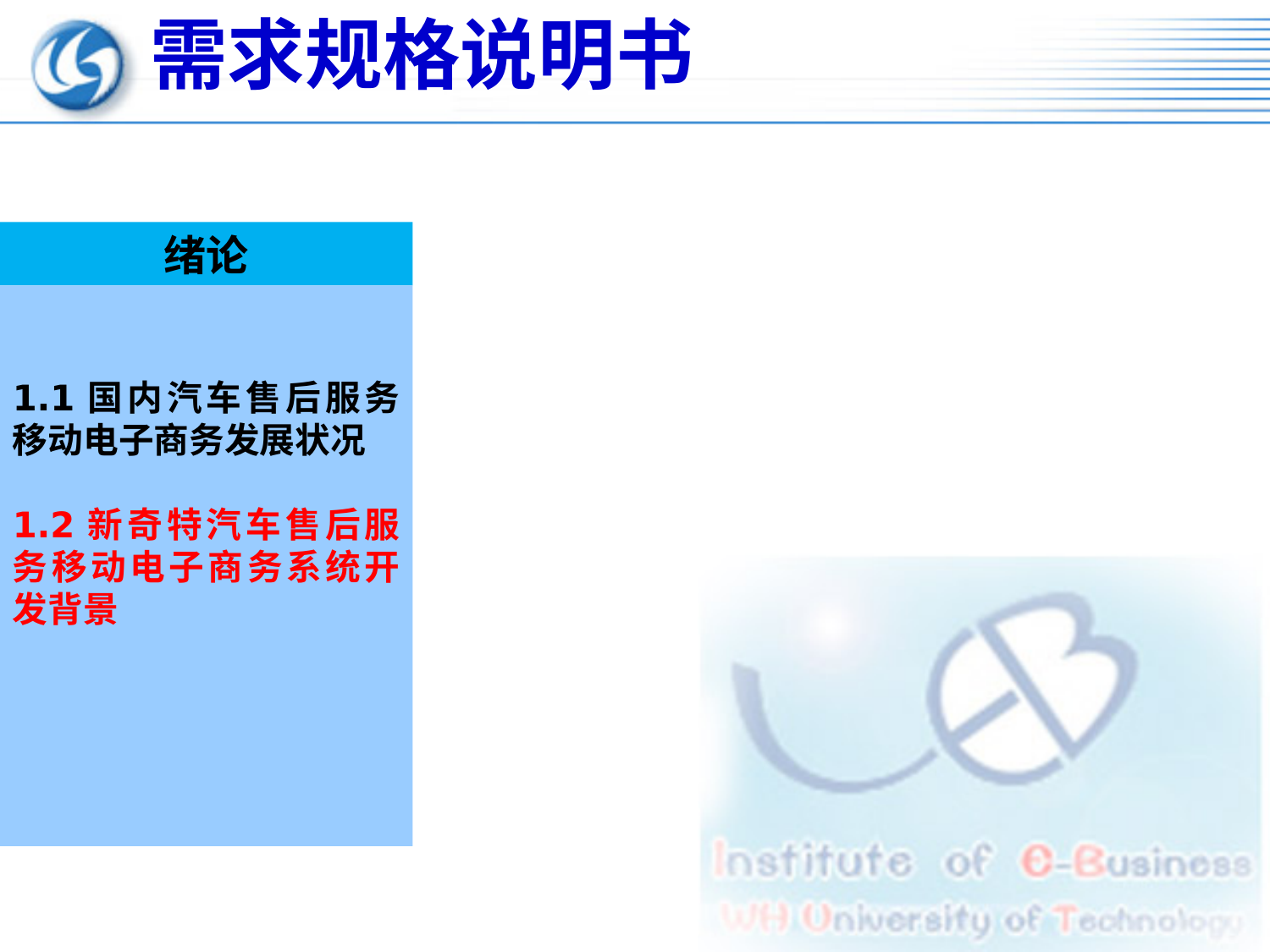

需求规格说明书
绪论
1.1国内汽车售后服务移动电子商务发展状况

1.2新奇特汽车售后服务移动电子商务系统开发背景